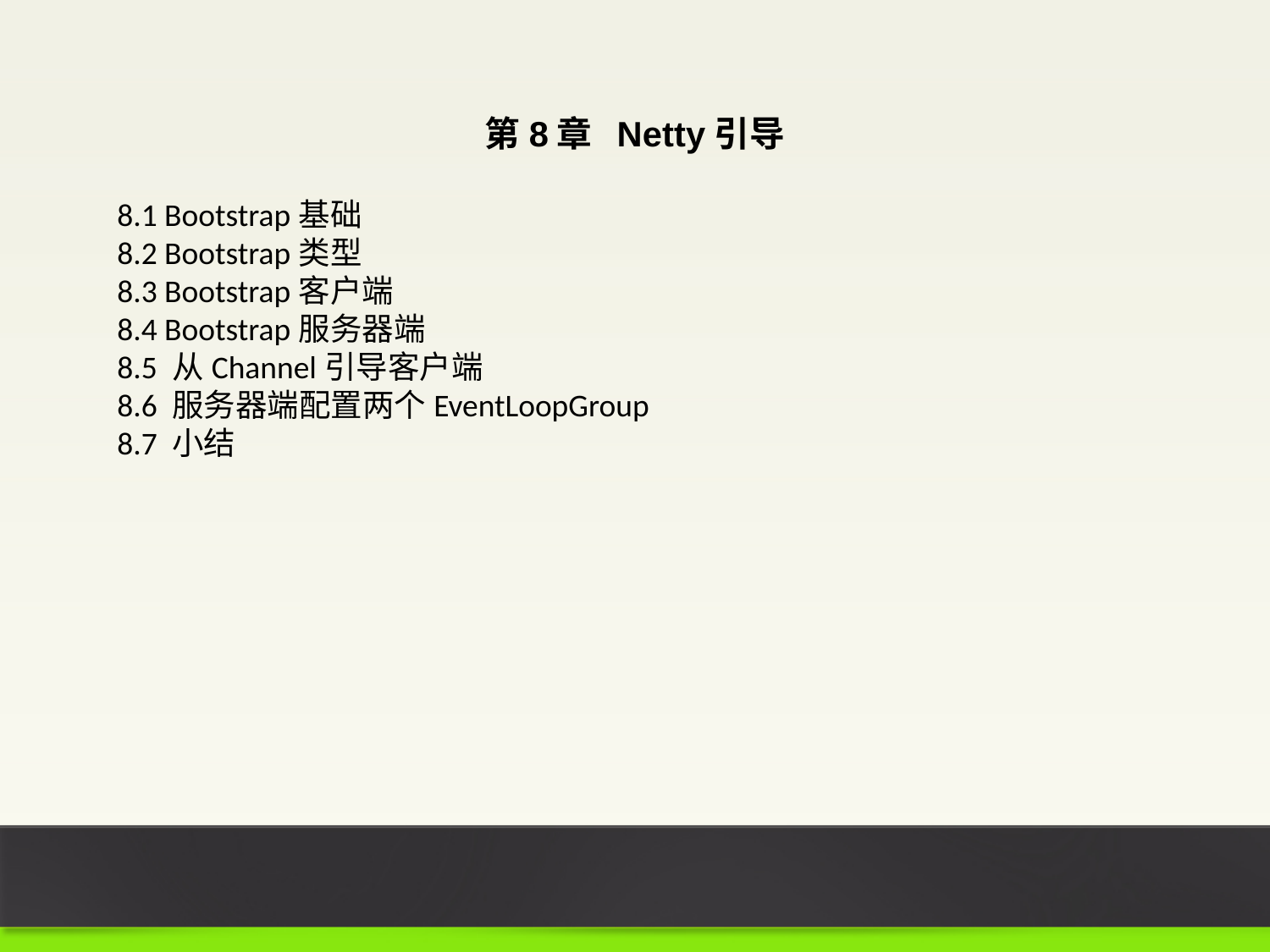

第8章  Netty引导
8.1 Bootstrap基础
8.2 Bootstrap类型
8.3 Bootstrap客户端
8.4 Bootstrap服务器端
8.5 从Channel引导客户端
8.6 服务器端配置两个EventLoopGroup
8.7 小结